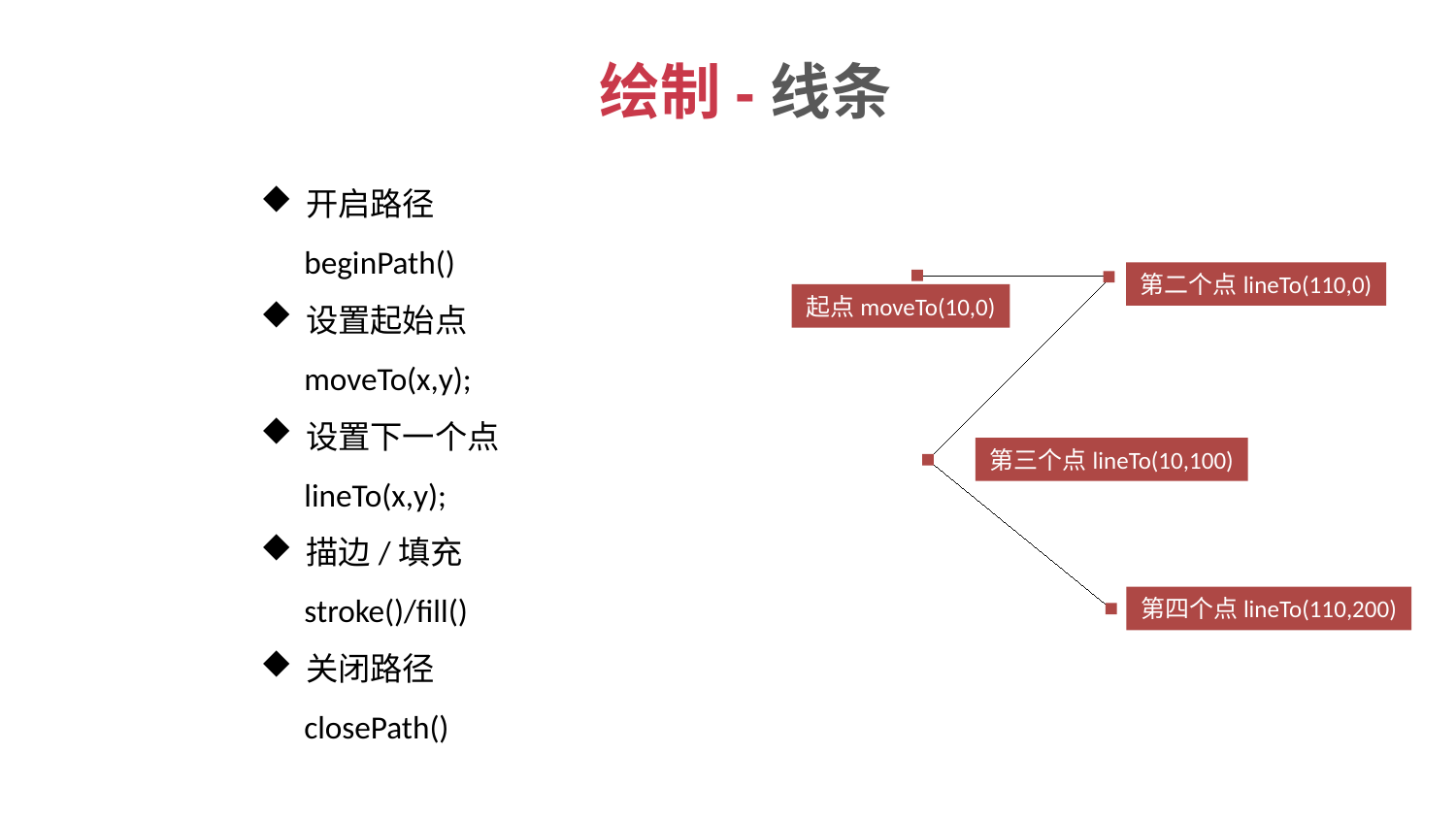

绘制-线条
开启路径
      beginPath()
设置起始点
      moveTo(x,y);
设置下一个点
      lineTo(x,y);
描边/填充
      stroke()/fill()
关闭路径
      closePath()

第二个点lineTo(110,0)

起点moveTo(10,0)
第三个点lineTo(10,100)

第四个点lineTo(110,200)